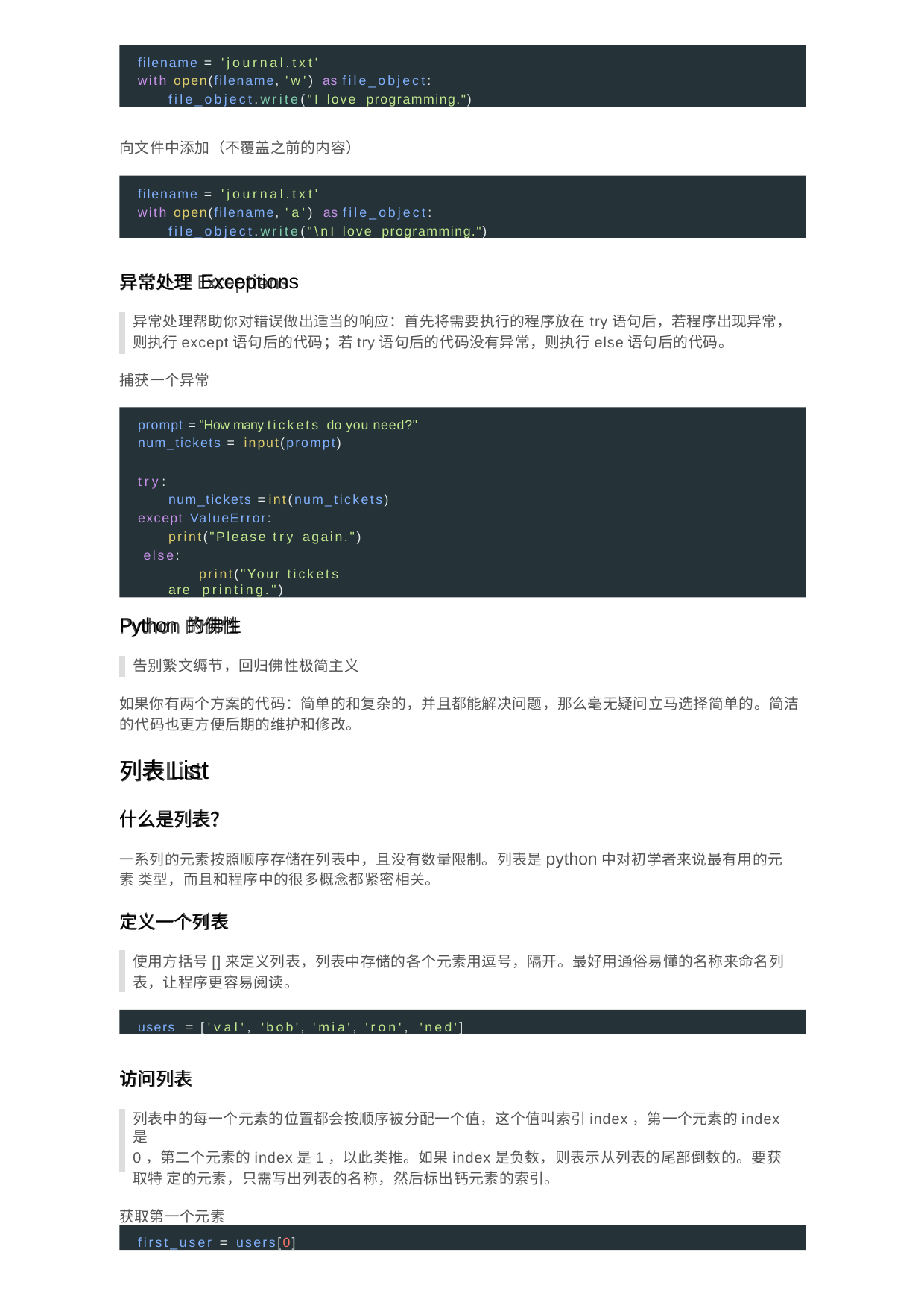

filename =  'journal.txt'
with open(filename, 'w') as file_object:  file_object.write("I love programming.")
向⽂件中添加（不覆盖之前的内容）
filename =  'journal.txt'
with open(filename, 'a') as file_object:  file_object.write("\nI love programming.")
异常处理Exceptions
异常处理帮助你对错误做出适当的响应：首先将需要执行的程序放在try语句后，若程序出现异常， 则执行except语句后的代码；若try语句后的代码没有异常，则执行else语句后的代码。

捕获⼀个异常

prompt = "How many tickets do you need?"  num_tickets =  input(prompt)

try:
num_tickets = int(num_tickets)  except ValueError:
print("Please try again.")  else:
print("Your tickets are  printing.")
Python 的佛性

告别繁文缛节，回归佛性极简主义

如果你有两个⽅案的代码：简单的和复杂的，并且都能解决问题，那么毫⽆疑问⽴⻢选择简单的。简洁 的代码也更⽅便后期的维护和修改。

列表List

什么是列表？
⼀系列的元素按照顺序存储在列表中，且没有数量限制。列表是python中对初学者来说最有⽤的元素 类型，⽽且和程序中的很多概念都紧密相关。

定义⼀个列表

使用方括号[]来定义列表，列表中存储的各个元素用逗号，隔开。最好用通俗易懂的名称来命名列 表，让程序更容易阅读。

users  =  ['val', 'bob', 'mia', 'ron', 'ned']
访问列表

列表中的每一个元素的位置都会按顺序被分配一个值，这个值叫索引index，第一个元素的index是
0，第二个元素的index是1，以此类推。如果index是负数，则表示从列表的尾部倒数的。要获取特 定的元素，只需写出列表的名称，然后标出钙元素的索引。

获取第⼀个元素

first_user =  users[0]